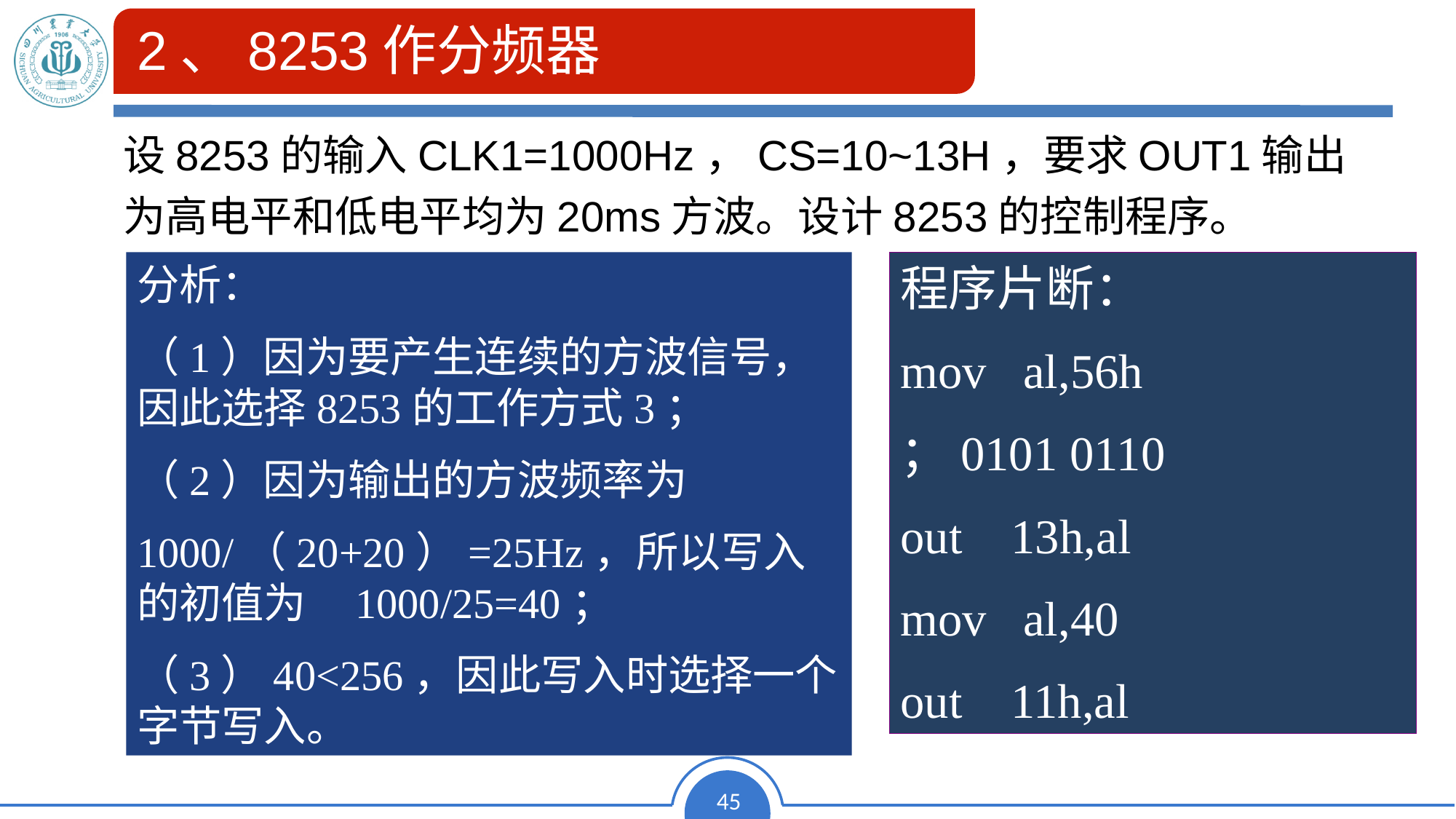

# 2、8253作分频器
设8253的输入CLK1=1000Hz，CS=10~13H，要求OUT1输出为高电平和低电平均为20ms方波。设计8253的控制程序。
分析：
（1）因为要产生连续的方波信号，因此选择8253的工作方式3；
（2）因为输出的方波频率为
1000/（20+20）=25Hz，所以写入的初值为	1000/25=40；
（3）40<256，因此写入时选择一个字节写入。
程序片断：
mov   al,56h
；0101 0110
out    13h,al
mov   al,40
out    11h,al